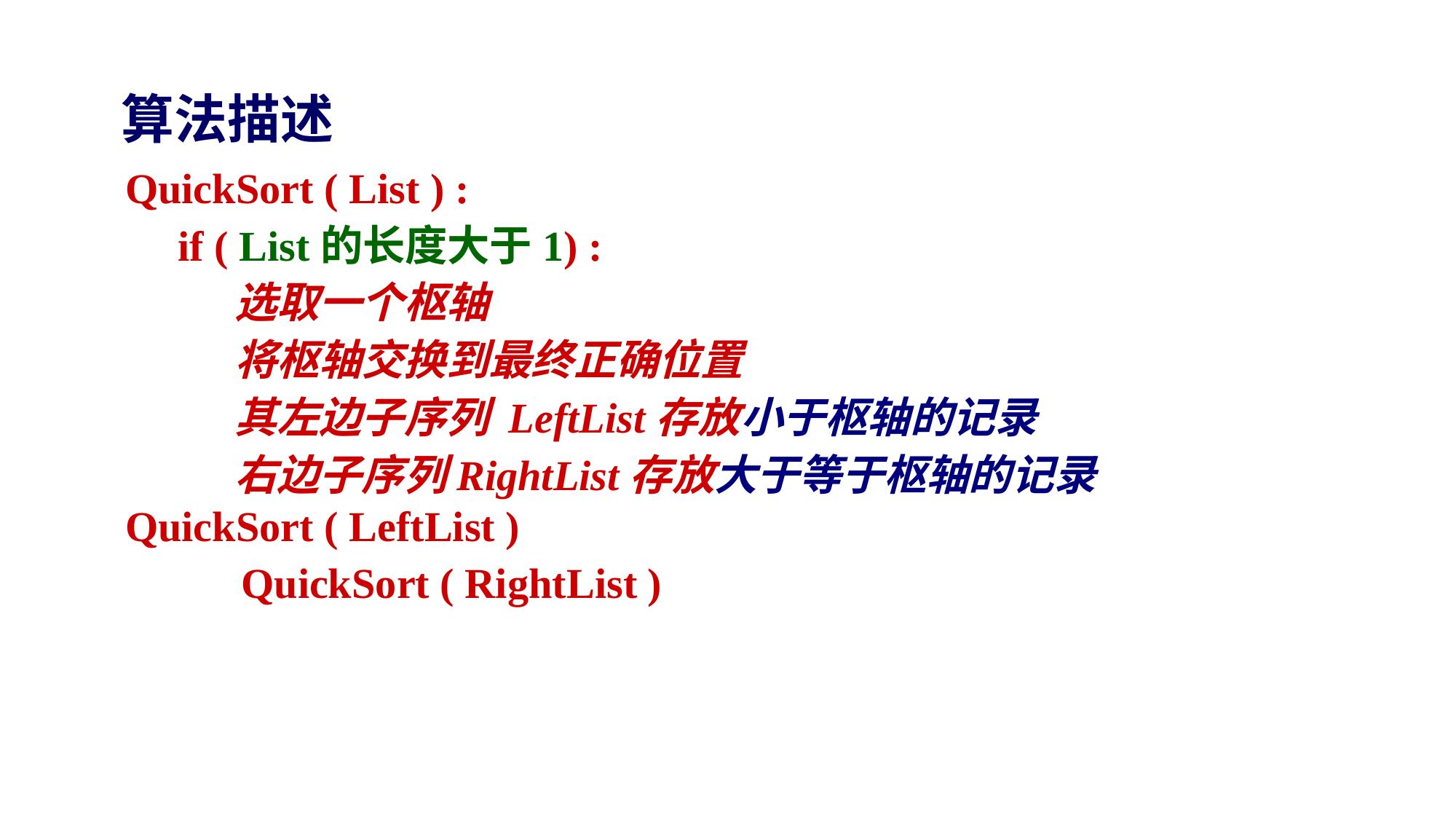

算法描述
QuickSort ( List ) :
     if ( List的长度大于1) :
	选取一个枢轴
	将枢轴交换到最终正确位置
	其左边子序列 LeftList存放小于枢轴的记录
	右边子序列RightList存放大于等于枢轴的记录           	QuickSort ( LeftList )
           QuickSort ( RightList )